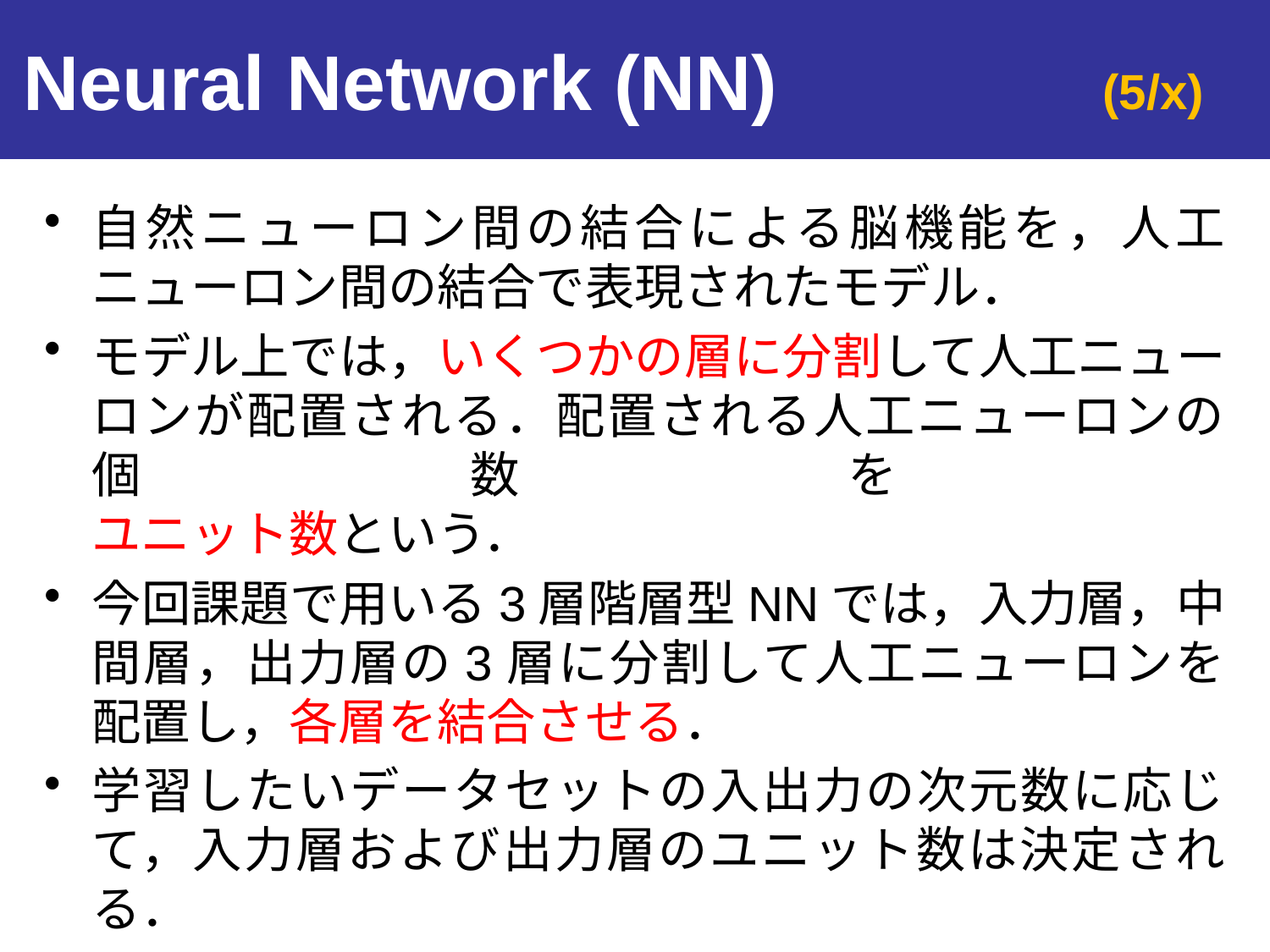

# Neural Network (NN)
自然ニューロン間の結合による脳機能を，人工ニューロン間の結合で表現されたモデル．
モデル上では，いくつかの層に分割して人工ニューロンが配置される．配置される人工ニューロンの個数を
ユニット数という．
今回課題で用いる3層階層型NNでは，入力層，中間層，出力層の3層に分割して人工ニューロンを配置し，各層を結合させる．
学習したいデータセットの入出力の次元数に応じて，入力層および出力層のユニット数は決定される．